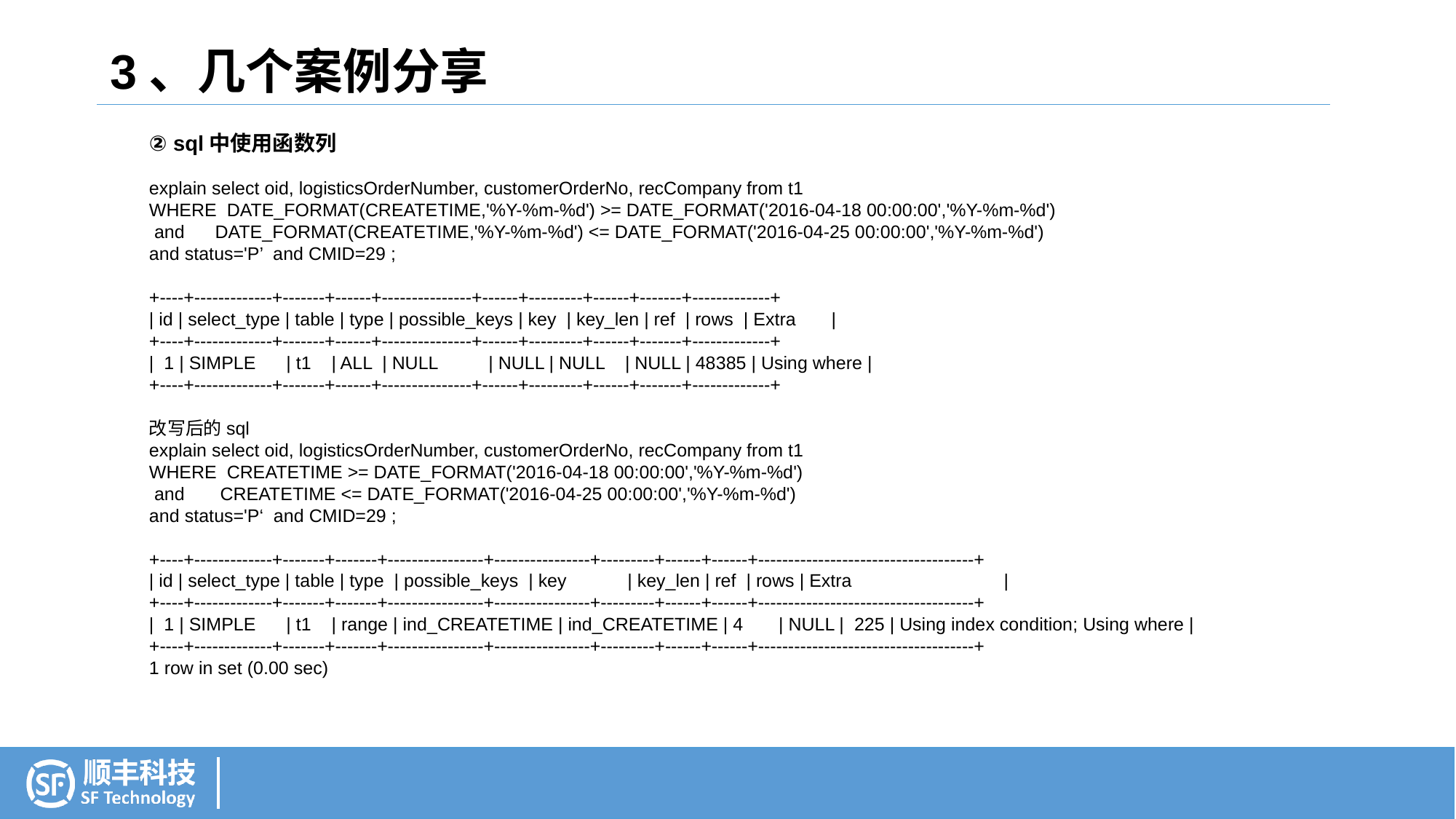

3、几个案例分享
② sql中使用函数列

explain select oid, logisticsOrderNumber, customerOrderNo, recCompany from t1
WHERE  DATE_FORMAT(CREATETIME,'%Y-%m-%d') >= DATE_FORMAT('2016-04-18 00:00:00','%Y-%m-%d')
 and      DATE_FORMAT(CREATETIME,'%Y-%m-%d') <= DATE_FORMAT('2016-04-25 00:00:00','%Y-%m-%d')
and status='P’  and CMID=29 ;

+----+-------------+-------+------+---------------+------+---------+------+-------+-------------+
| id | select_type | table | type | possible_keys | key  | key_len | ref  | rows  | Extra       |
+----+-------------+-------+------+---------------+------+---------+------+-------+-------------+
|  1 | SIMPLE      | t1    | ALL  | NULL          | NULL | NULL    | NULL | 48385 | Using where |
+----+-------------+-------+------+---------------+------+---------+------+-------+-------------+

改写后的sql
explain select oid, logisticsOrderNumber, customerOrderNo, recCompany from t1
WHERE  CREATETIME >= DATE_FORMAT('2016-04-18 00:00:00','%Y-%m-%d')
 and       CREATETIME <= DATE_FORMAT('2016-04-25 00:00:00','%Y-%m-%d')
and status='P‘  and CMID=29 ;

+----+-------------+-------+-------+----------------+----------------+---------+------+------+------------------------------------+
| id | select_type | table | type  | possible_keys  | key            | key_len | ref  | rows | Extra                              |
+----+-------------+-------+-------+----------------+----------------+---------+------+------+------------------------------------+
|  1 | SIMPLE      | t1    | range | ind_CREATETIME | ind_CREATETIME | 4       | NULL |  225 | Using index condition; Using where |
+----+-------------+-------+-------+----------------+----------------+---------+------+------+------------------------------------+
1 row in set (0.00 sec)